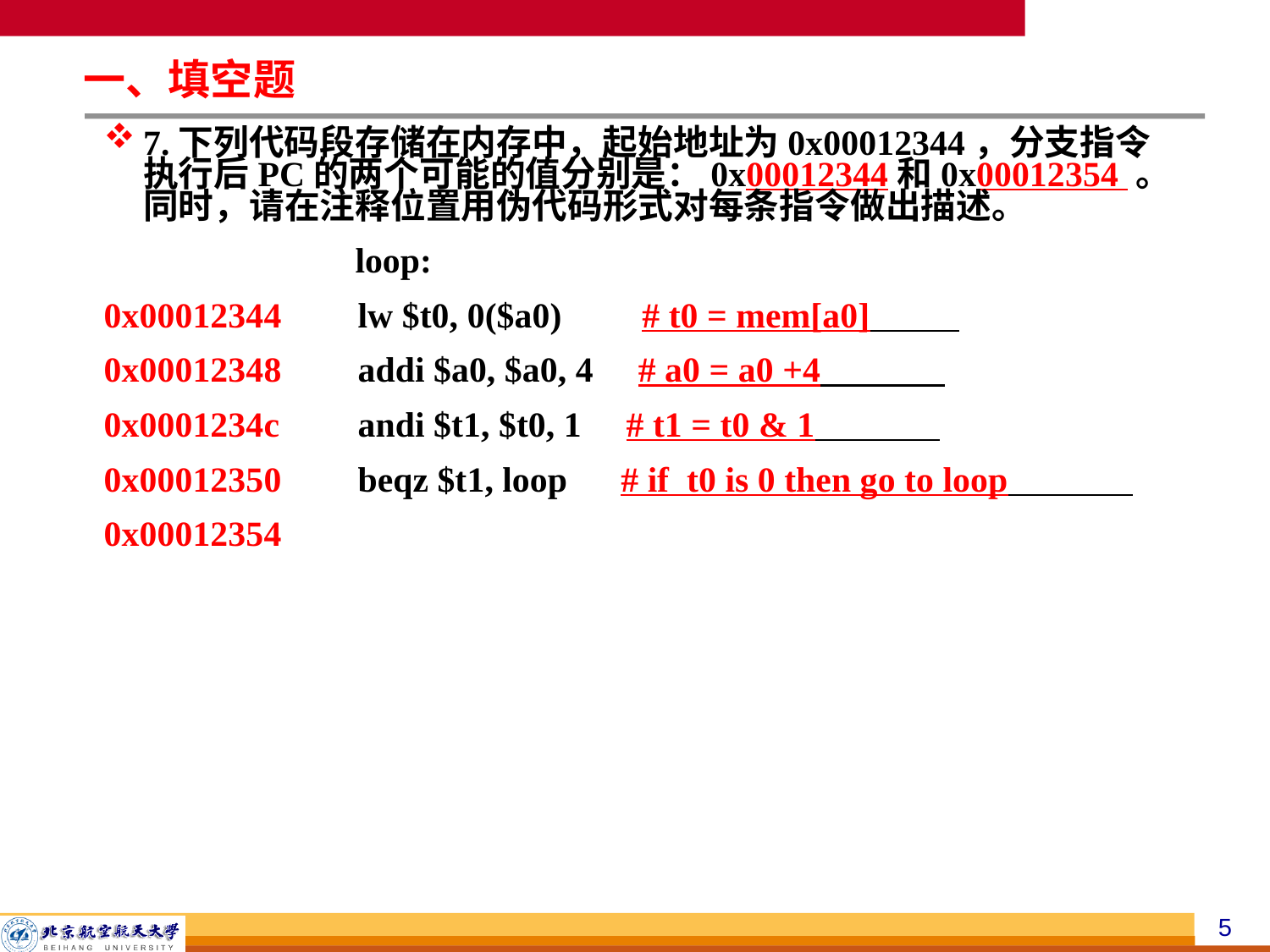

一、填空题

7.下列代码段存储在内存中，起始地址为0x00012344，分支指令执行后PC的两个可能的值分别是：0x00012344和0x00012354 。同时，请在注释位置用伪代码形式对每条指令做出描述。
	              loop:
0x00012344 	lw $t0, 0($a0)         # t0 = mem[a0]
0x00012348 	addi $a0, $a0, 4     # a0 = a0 +4
0x0001234c 	andi $t1, $t0, 1     # t1 = t0 & 1
0x00012350 	beqz $t1, loop      # if  t0 is 0 then go to loop
0x00012354